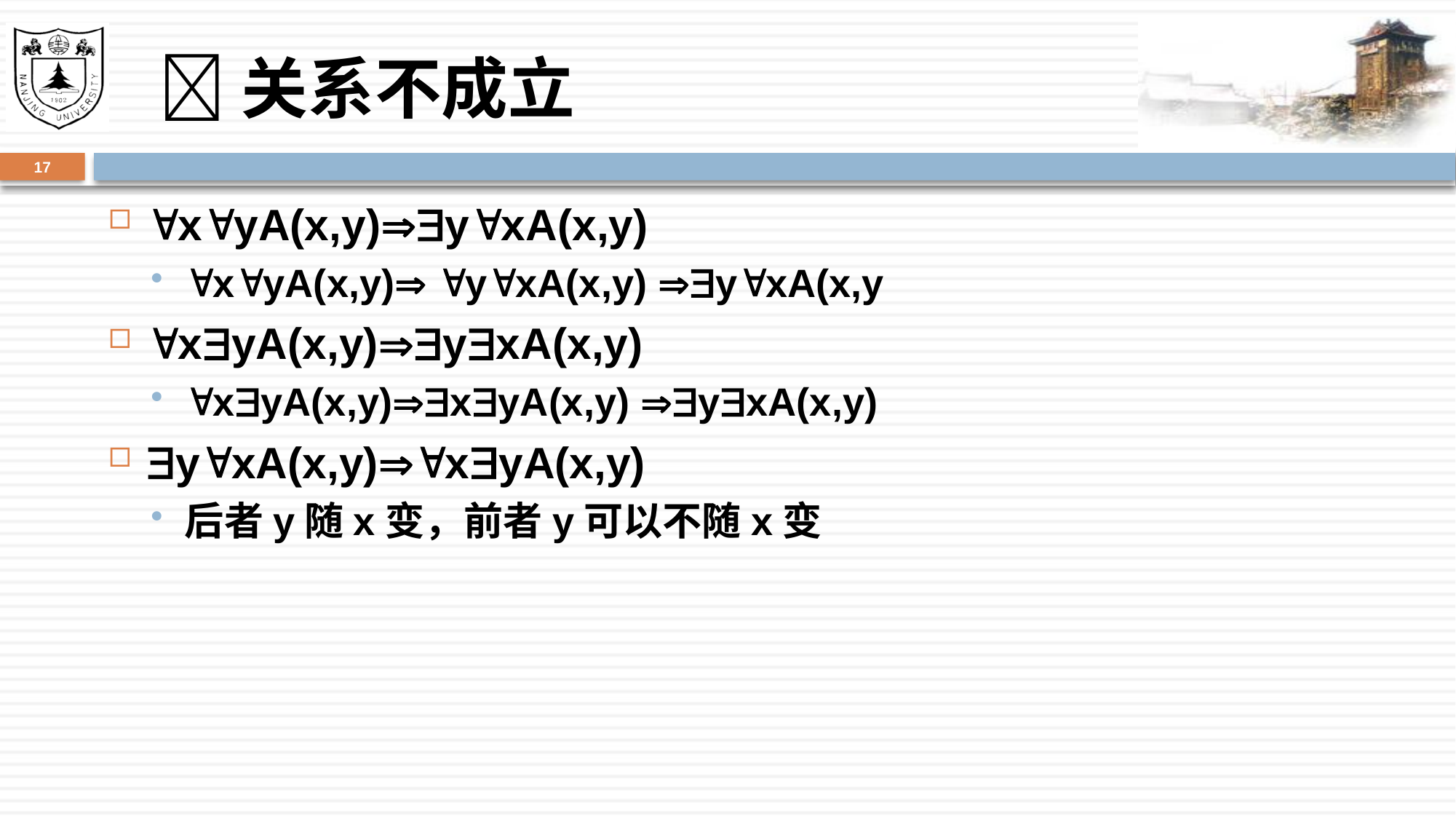

# ⇐关系不成立
17
∀x∀yA(x,y)⇒∃y∀xA(x,y)
∀x∀yA(x,y)⇒ ∀y∀xA(x,y) ⇒∃y∀xA(x,y
∀x∃yA(x,y)⇒∃y∃xA(x,y)
∀x∃yA(x,y)⇒∃x∃yA(x,y) ⇒∃y∃xA(x,y)
∃y∀xA(x,y)⇒∀x∃yA(x,y)
后者y随x变，前者y可以不随x变